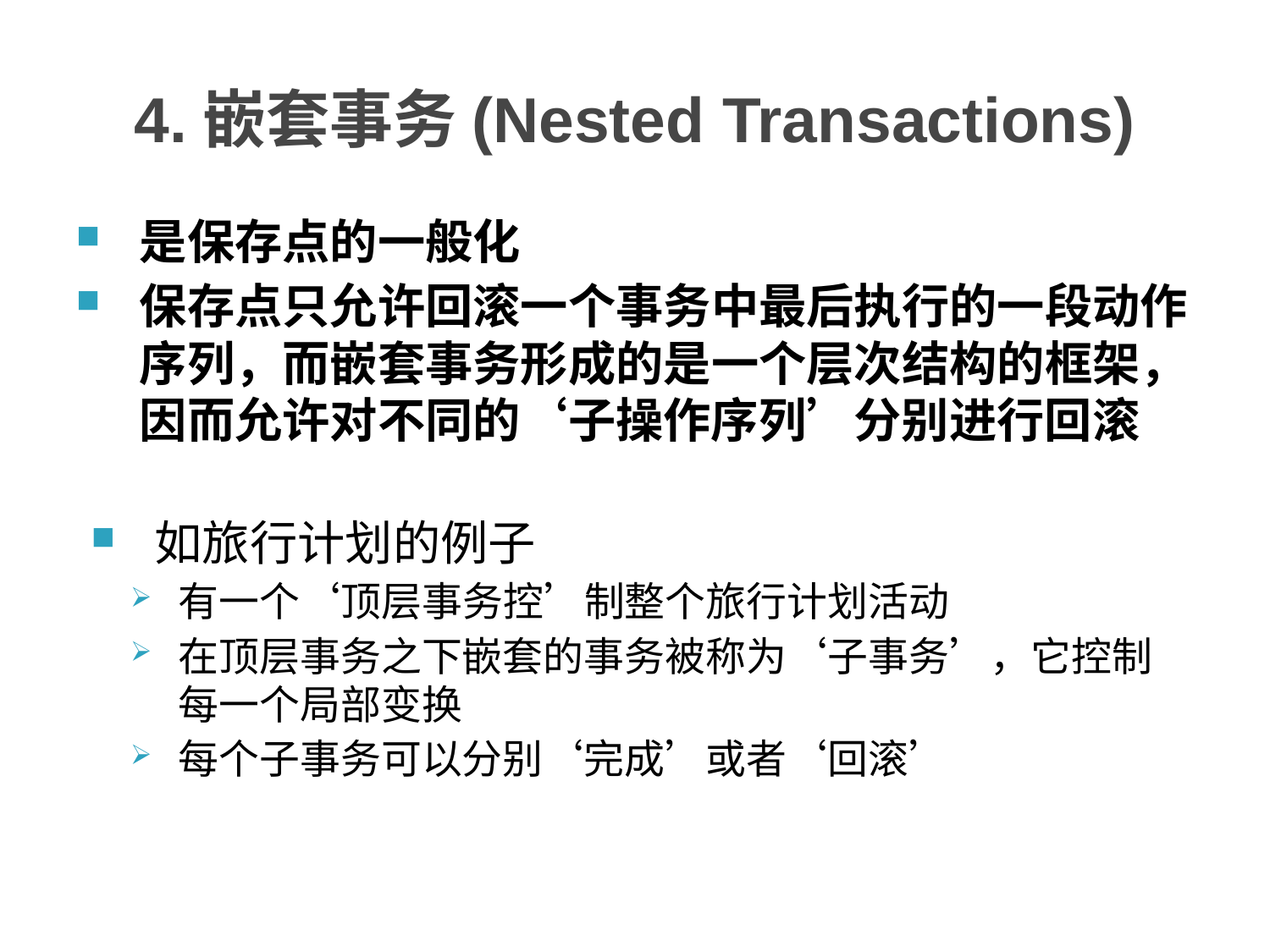

# 4.嵌套事务(Nested Transactions)
是保存点的一般化
保存点只允许回滚一个事务中最后执行的一段动作序列，而嵌套事务形成的是一个层次结构的框架，因而允许对不同的‘子操作序列’分别进行回滚
如旅行计划的例子
有一个‘顶层事务控’制整个旅行计划活动
在顶层事务之下嵌套的事务被称为‘子事务’，它控制每一个局部变换
每个子事务可以分别‘完成’或者‘回滚’